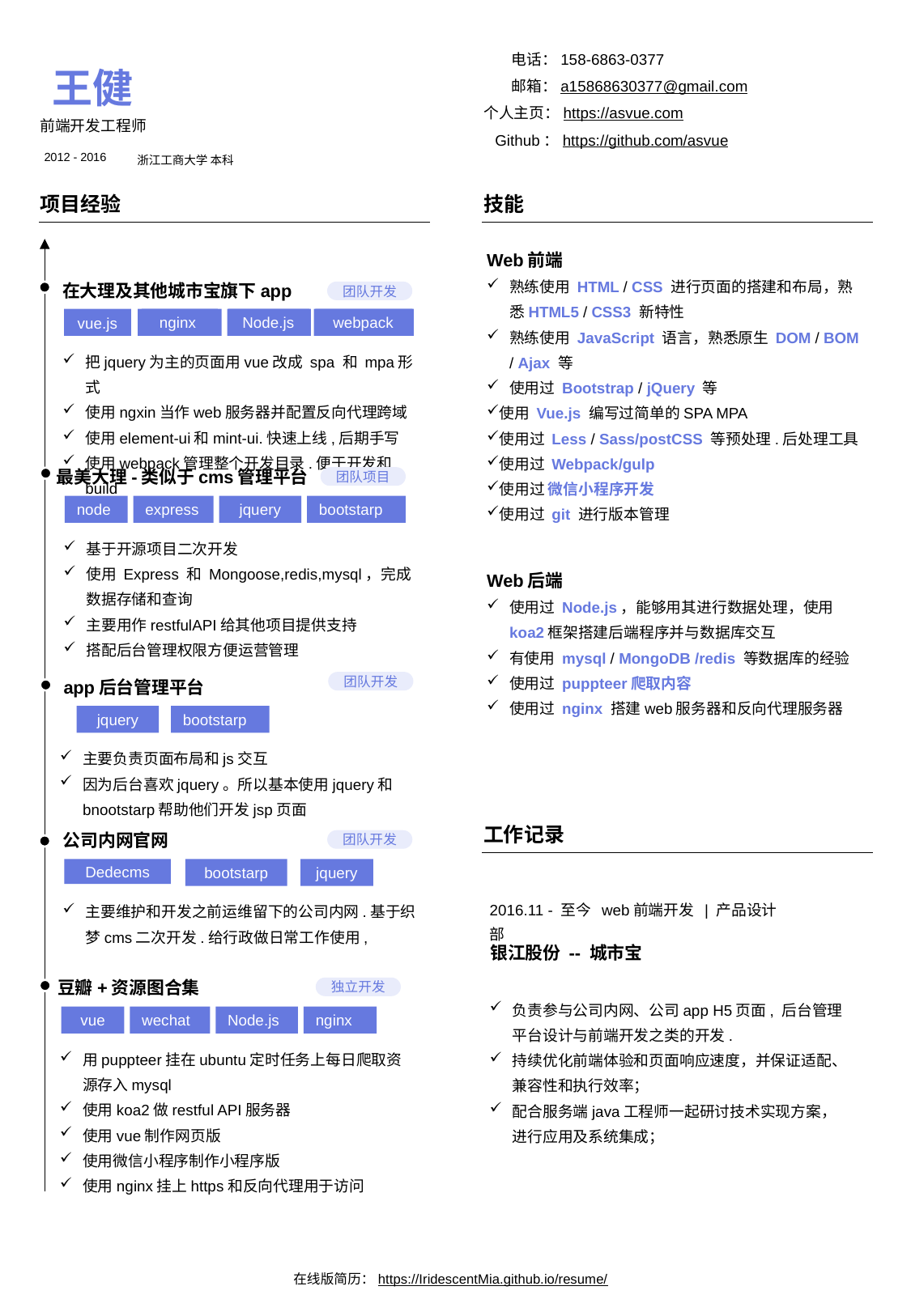

电话：158-6863-0377
       邮箱：a15868630377@gmail.com
个人主页：https://asvue.com
   Github：https://github.com/asvue
王健
前端开发工程师

浙江工商大学 本科

2012 - 2016
项目经验
技能
Web前端
熟练使用 HTML / CSS 进行页面的搭建和布局，熟悉HTML5 / CSS3 新特性
熟练使用 JavaScript 语言，熟悉原生 DOM / BOM / Ajax 等
使用过 Bootstrap / jQuery 等
使用 Vue.js 编写过简单的SPA MPA
使用过 Less / Sass/postCSS 等预处理.后处理工具
使用过 Webpack/gulp
使用过 微信小程序开发
使用过 git 进行版本管理

Web后端
使用过 Node.js，能够用其进行数据处理，使用koa2框架搭建后端程序并与数据库交互
有使用 mysql / MongoDB /redis 等数据库的经验
使用过 puppteer爬取内容
使用过 nginx 搭建web服务器和反向代理服务器
在大理及其他城市宝旗下app

nginx
Leaflet
Node.js
Node.js
webpack
MongoDB
vue.js
把jquery为主的页面用vue改成 spa 和 mpa形式
使用ngxin当作web服务器并配置反向代理跨域
使用element-ui和mint-ui.快速上线,后期手写
使用webpack管理整个开发目录.便于开发和build

团队开发
最美大理-类似于cms管理平台
团队项目

node
express
jquery
bootstarp
基于开源项目二次开发
使用 Express 和 Mongoose,redis,mysql，完成数据存储和查询
主要用作restfulAPI给其他项目提供支持
搭配后台管理权限方便运营管理

团队开发
app后台管理平台
jquery
bootstarp
主要负责页面布局和js交互
因为后台喜欢jquery。所以基本使用jquery和bnootstarp帮助他们开发jsp页面

团队开发
公司内网官网
Dedecms
bootstarp
jquery
主要维护和开发之前运维留下的公司内网.基于织梦cms二次开发.给行政做日常工作使用,

工作记录

2016.11 - 至今  web前端开发  | 产品设计部
银江股份 -- 城市宝
负责参与公司内网、公司app H5页面, 后台管理平台设计与前端开发之类的开发.
持续优化前端体验和页面响应速度，并保证适配、兼容性和执行效率；
配合服务端java工程师一起研讨技术实现方案，进行应用及系统集成；

独立开发
豆瓣+资源图合集
vue
wechat
Node.js
nginx
用puppteer挂在ubuntu定时任务上每日爬取资源存入mysql
使用koa2做restful API服务器
使用vue制作网页版
使用微信小程序制作小程序版
使用nginx挂上https和反向代理用于访问

在线版简历：https://IridescentMia.github.io/resume/